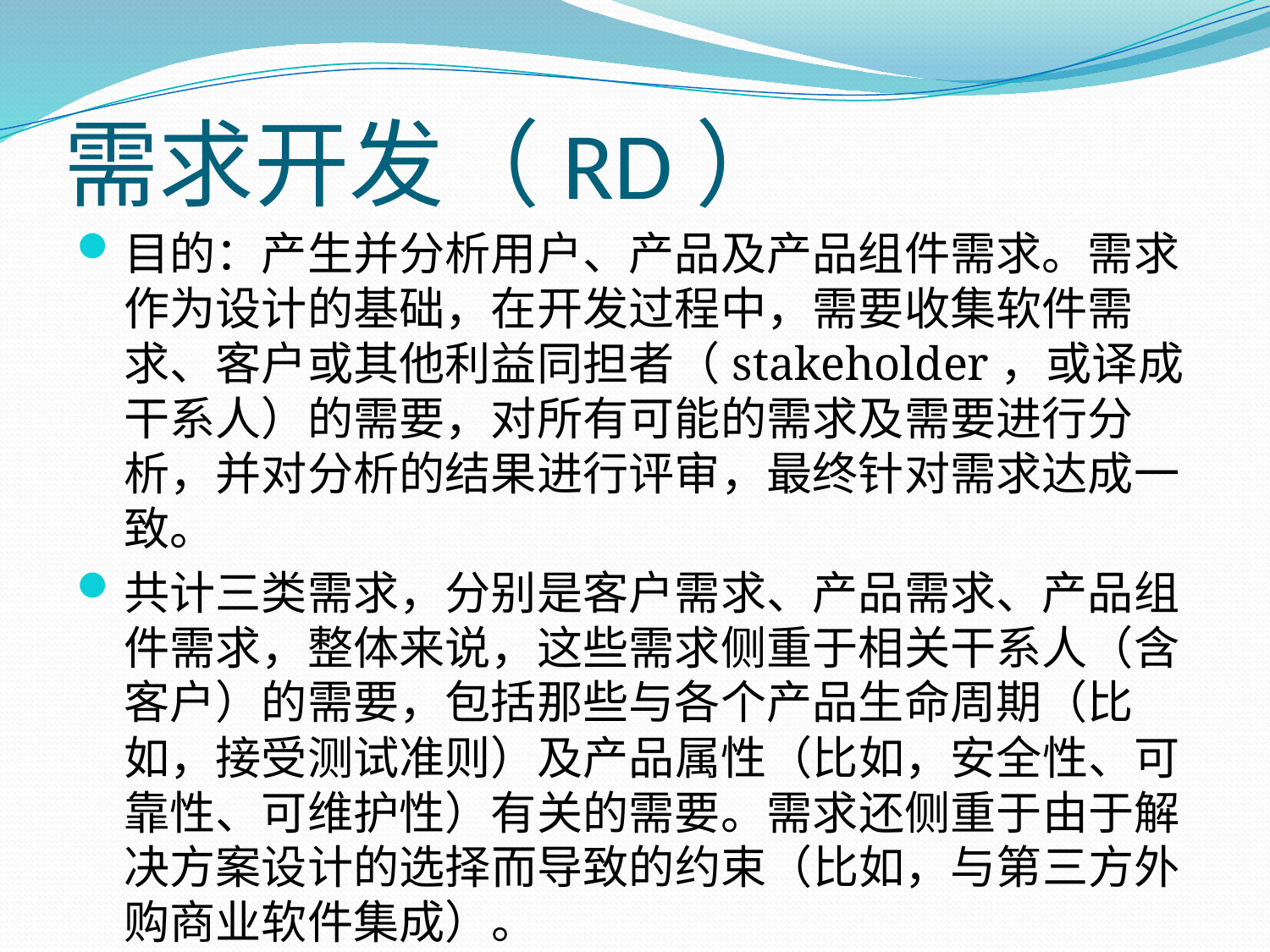

# 需求开发（RD）
目的：产生并分析用户、产品及产品组件需求。需求作为设计的基础，在开发过程中，需要收集软件需求、客户或其他利益同担者（stakeholder，或译成干系人）的需要，对所有可能的需求及需要进行分析，并对分析的结果进行评审，最终针对需求达成一致。
共计三类需求，分别是客户需求、产品需求、产品组件需求，整体来说，这些需求侧重于相关干系人（含客户）的需要，包括那些与各个产品生命周期（比如，接受测试准则）及产品属性（比如，安全性、可靠性、可维护性）有关的需要。需求还侧重于由于解决方案设计的选择而导致的约束（比如，与第三方外购商业软件集成）。